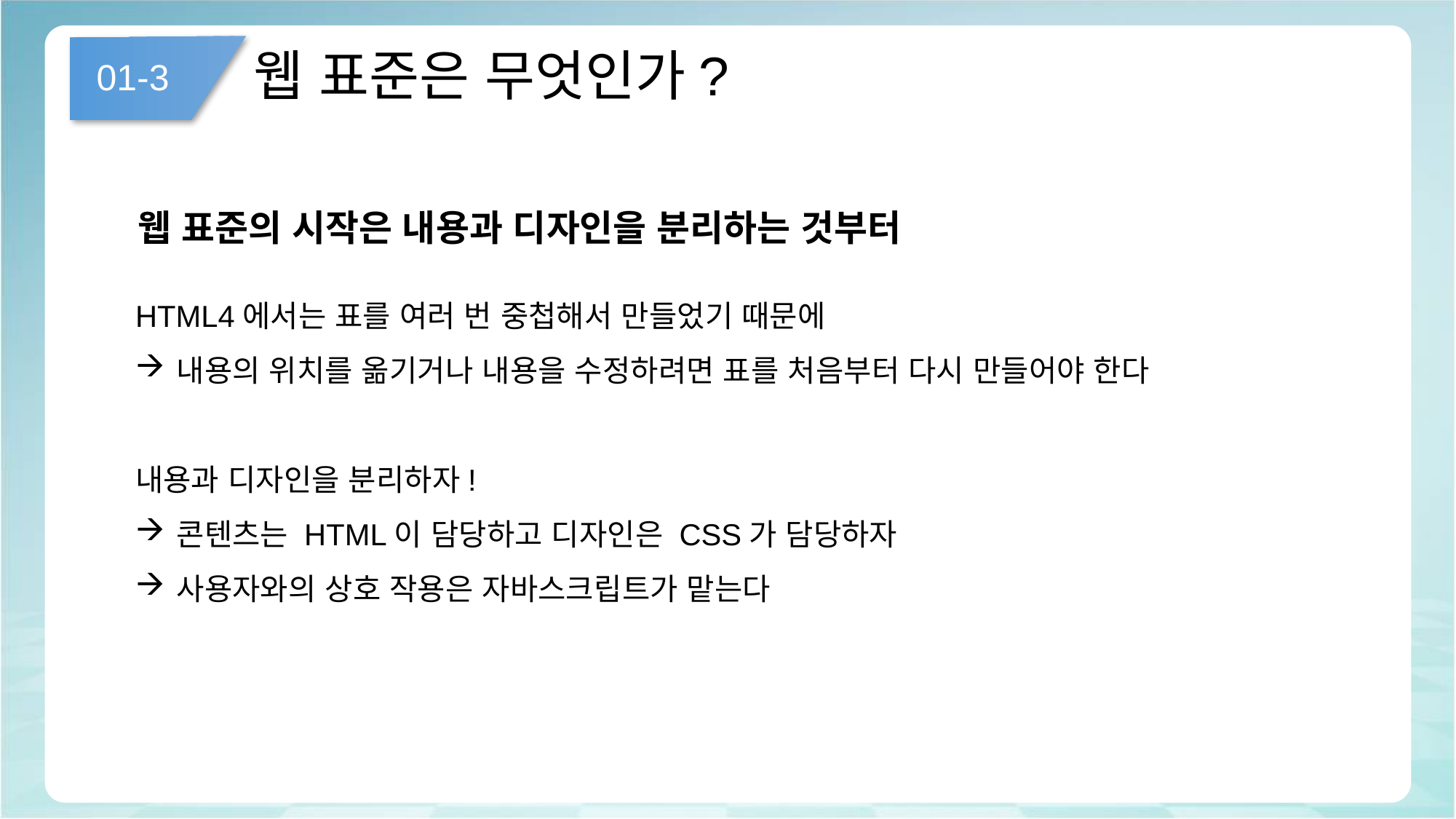

# 웹 표준은 무엇인가?
01-3
웹 표준의 시작은 내용과 디자인을 분리하는 것부터
HTML4에서는 표를 여러 번 중첩해서 만들었기 때문에
내용의 위치를 옮기거나 내용을 수정하려면 표를 처음부터 다시 만들어야 한다

내용과 디자인을 분리하자!
콘텐츠는 HTML이 담당하고 디자인은 CSS가 담당하자
사용자와의 상호 작용은 자바스크립트가 맡는다